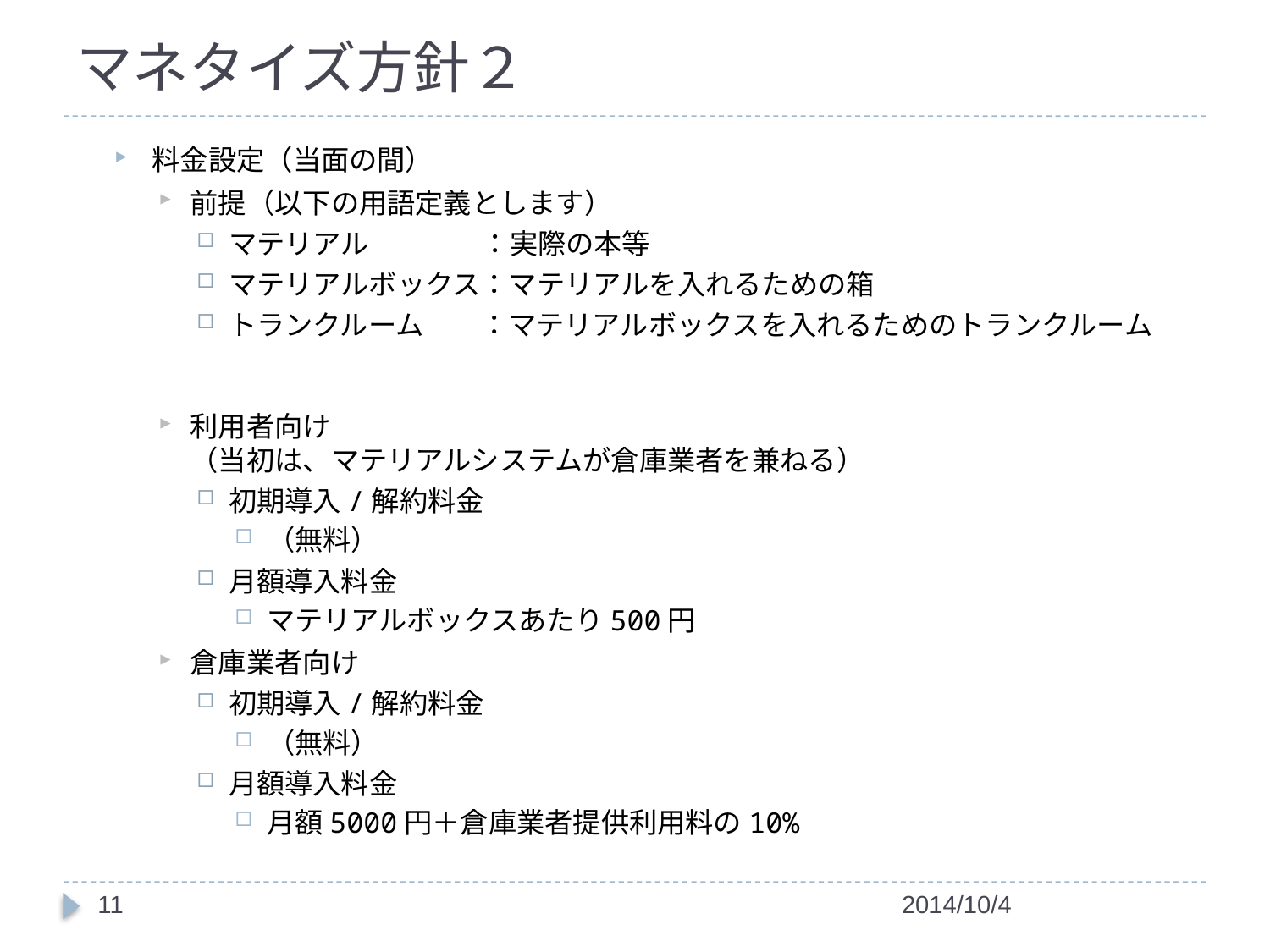

# マネタイズ方針２
料金設定（当面の間）
前提（以下の用語定義とします）
マテリアル　　　　：実際の本等
マテリアルボックス：マテリアルを入れるための箱
トランクルーム　　：マテリアルボックスを入れるためのトランクルーム

利用者向け
（当初は、マテリアルシステムが倉庫業者を兼ねる）
初期導入/解約料金
（無料）
月額導入料金
マテリアルボックスあたり500円
倉庫業者向け
初期導入/解約料金
（無料）
月額導入料金
月額5000円＋倉庫業者提供利用料の10%

11
2014/10/4